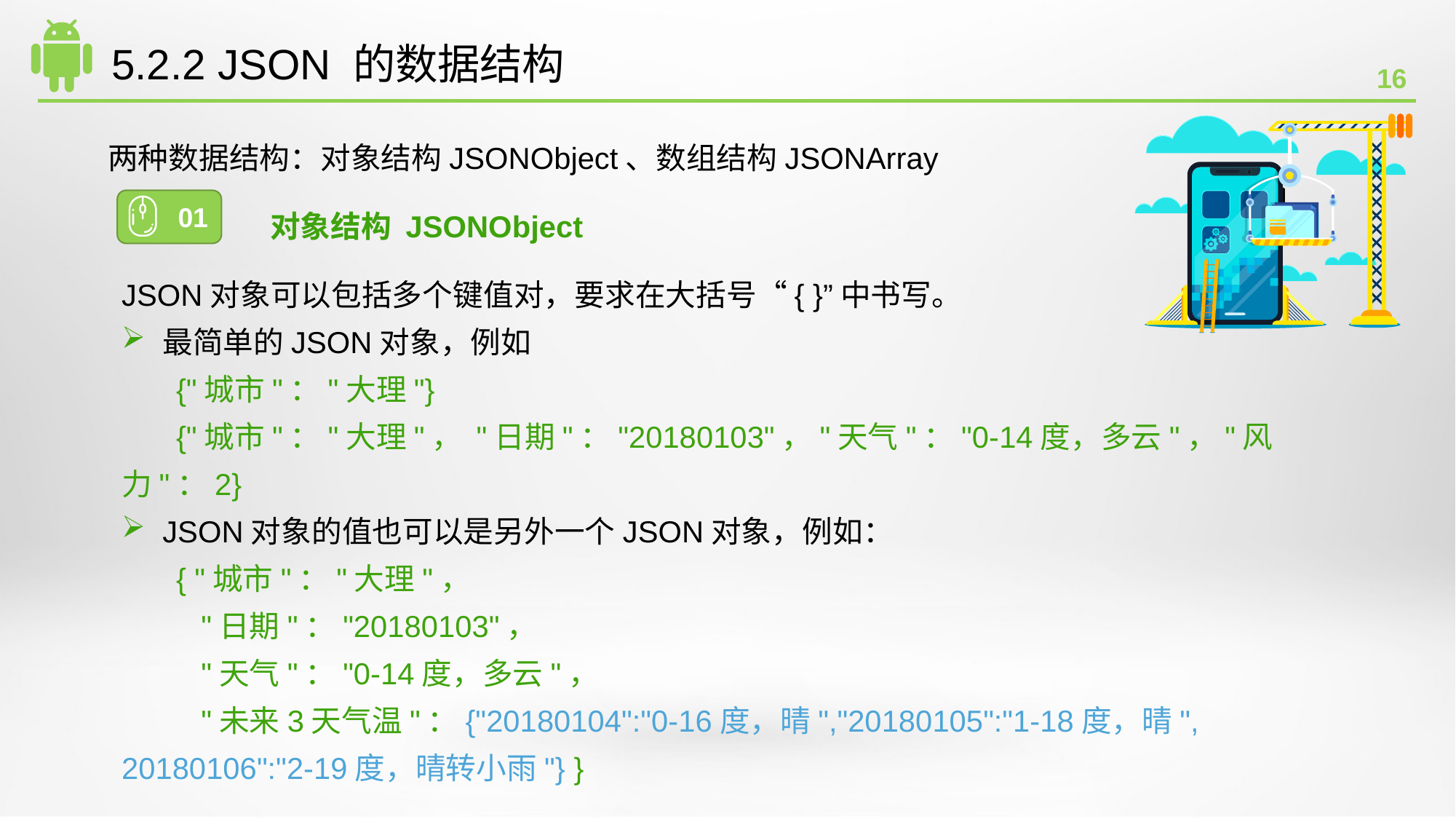

# 5.2.2 JSON 的数据结构

两种数据结构：对象结构JSONObject、数组结构JSONArray
01
对象结构 JSONObject

JSON对象可以包括多个键值对，要求在大括号“{ }”中书写。
最简单的JSON对象，例如
{"城市"："大理"}
{"城市"："大理"， "日期"："20180103"，"天气"："0-14度，多云"，"风力"：2}
JSON对象的值也可以是另外一个JSON对象，例如：
{ "城市"："大理"，
   "日期"："20180103"，
   "天气"："0-14度，多云"，
   "未来3天气温"：{"20180104":"0-16度，晴","20180105":"1-18度，晴", 20180106":"2-19度，晴转小雨"} }